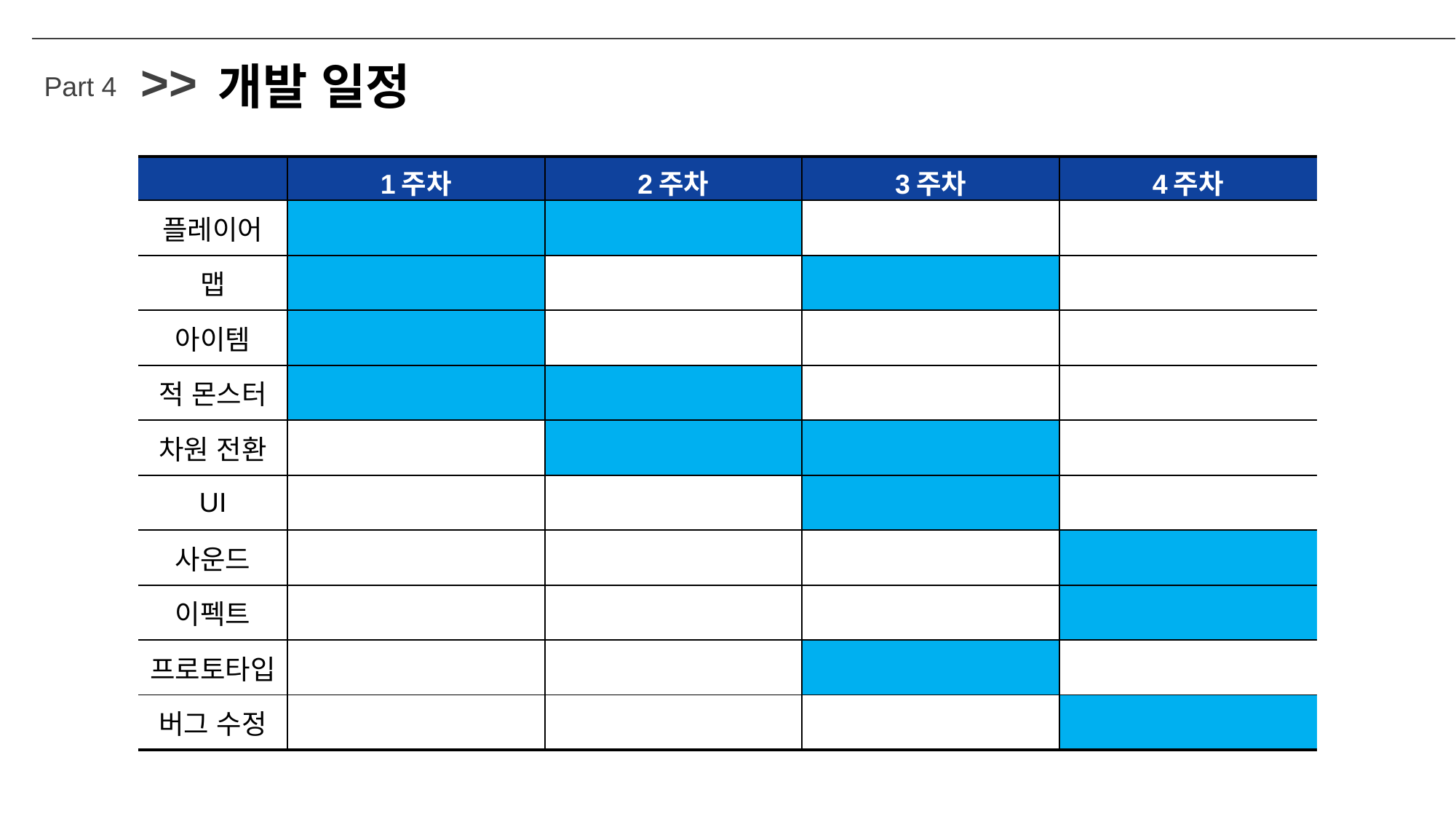

>>
개발 일정
Part 4
|  | 1주차 | 2주차 | 3주차 | 4주차 |
| --- | --- | --- | --- | --- |
| 플레이어 |  |  |  |  |
| 맵 |  |  |  |  |
| 아이템 |  |  |  |  |
| 적 몬스터 |  |  |  |  |
| 차원 전환 |  |  |  |  |
| UI |  |  |  |  |
| 사운드 |  |  |  |  |
| 이펙트 |  |  |  |  |
| 프로토타입 |  |  |  |  |
| 버그 수정 |  |  |  |  |